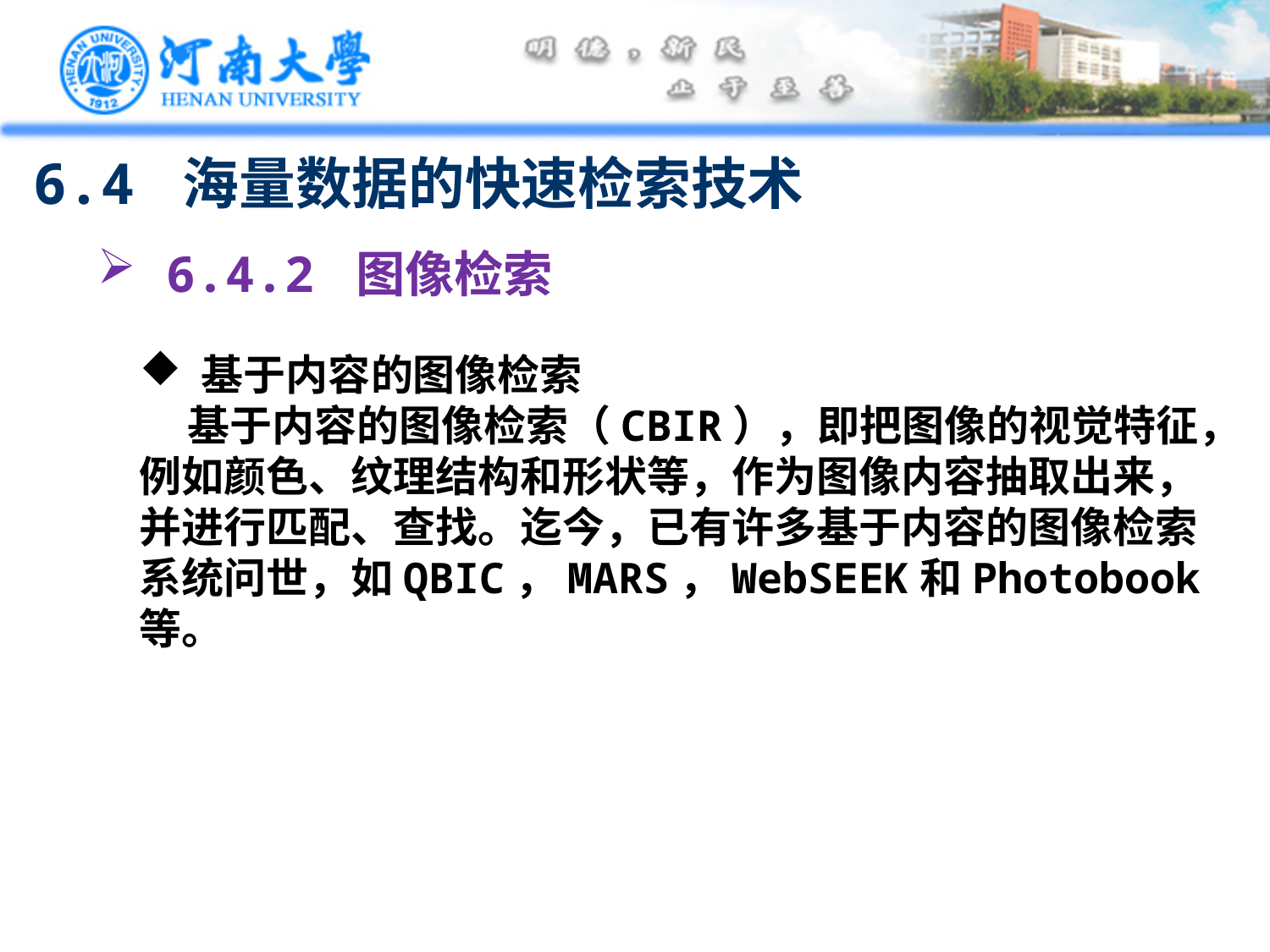

6.4 海量数据的快速检索技术
 6.4.2 图像检索
 基于内容的图像检索
    基于内容的图像检索（CBIR），即把图像的视觉特征，例如颜色、纹理结构和形状等，作为图像内容抽取出来，并进行匹配、查找。迄今，已有许多基于内容的图像检索系统问世，如QBIC，MARS，WebSEEK和Photobook等。